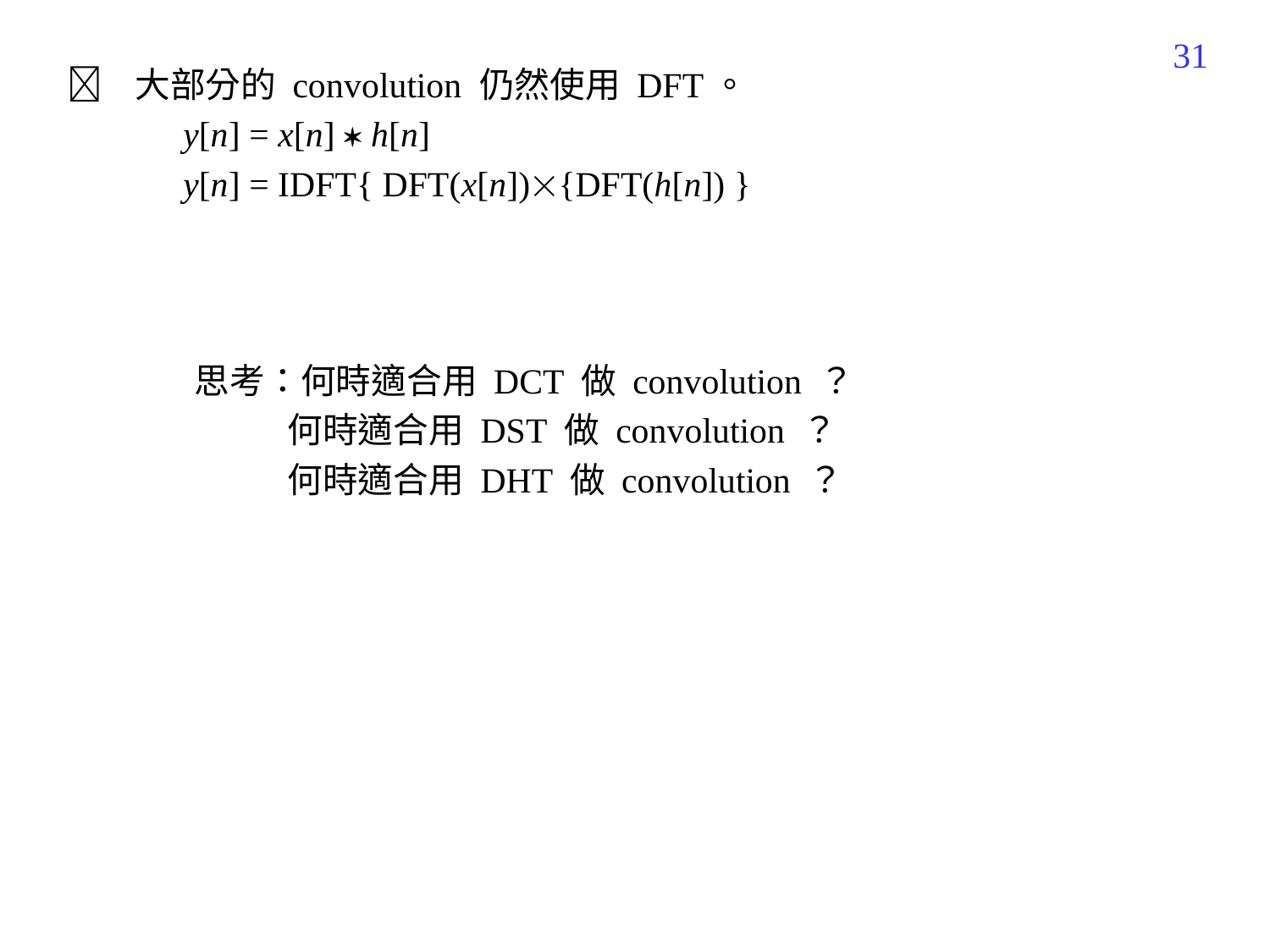

31
•   大部分的 convolution 仍然使用 DFT。
             y[n] = x[n] ∗ h[n]
             y[n] = IDFT{ DFT(x[n])×{DFT(h[n]) }

 	思考：何時適合用 DCT 做 convolution ？
                           何時適合用 DST 做 convolution ？
                           何時適合用 DHT 做 convolution ？